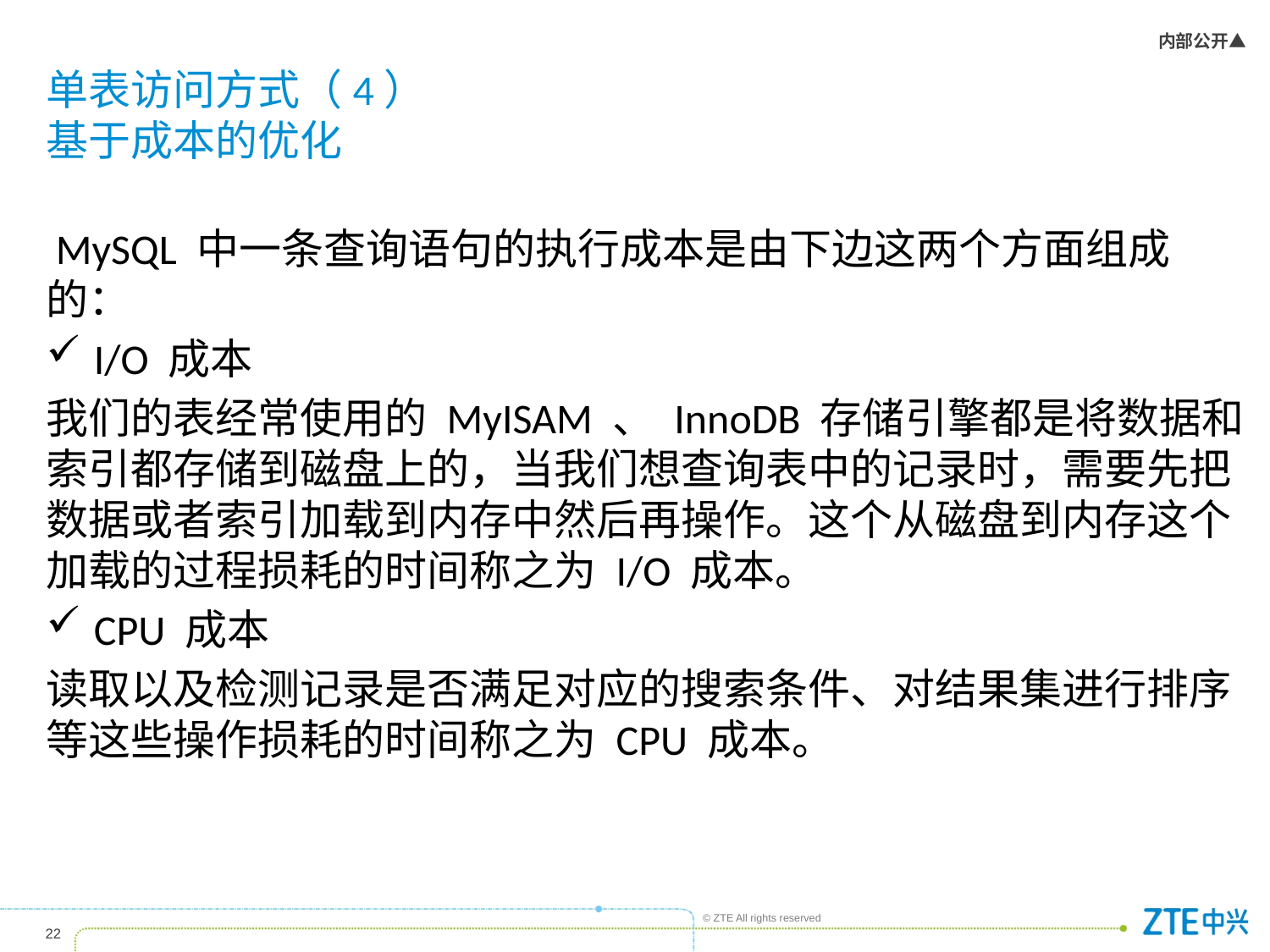

# 单表访问方式（4） 基于成本的优化
 MySQL 中一条查询语句的执行成本是由下边这两个方面组成的：
I/O 成本
我们的表经常使用的 MyISAM 、 InnoDB 存储引擎都是将数据和索引都存储到磁盘上的，当我们想查询表中的记录时，需要先把数据或者索引加载到内存中然后再操作。这个从磁盘到内存这个加载的过程损耗的时间称之为 I/O 成本。
CPU 成本
读取以及检测记录是否满足对应的搜索条件、对结果集进行排序等这些操作损耗的时间称之为 CPU 成本。